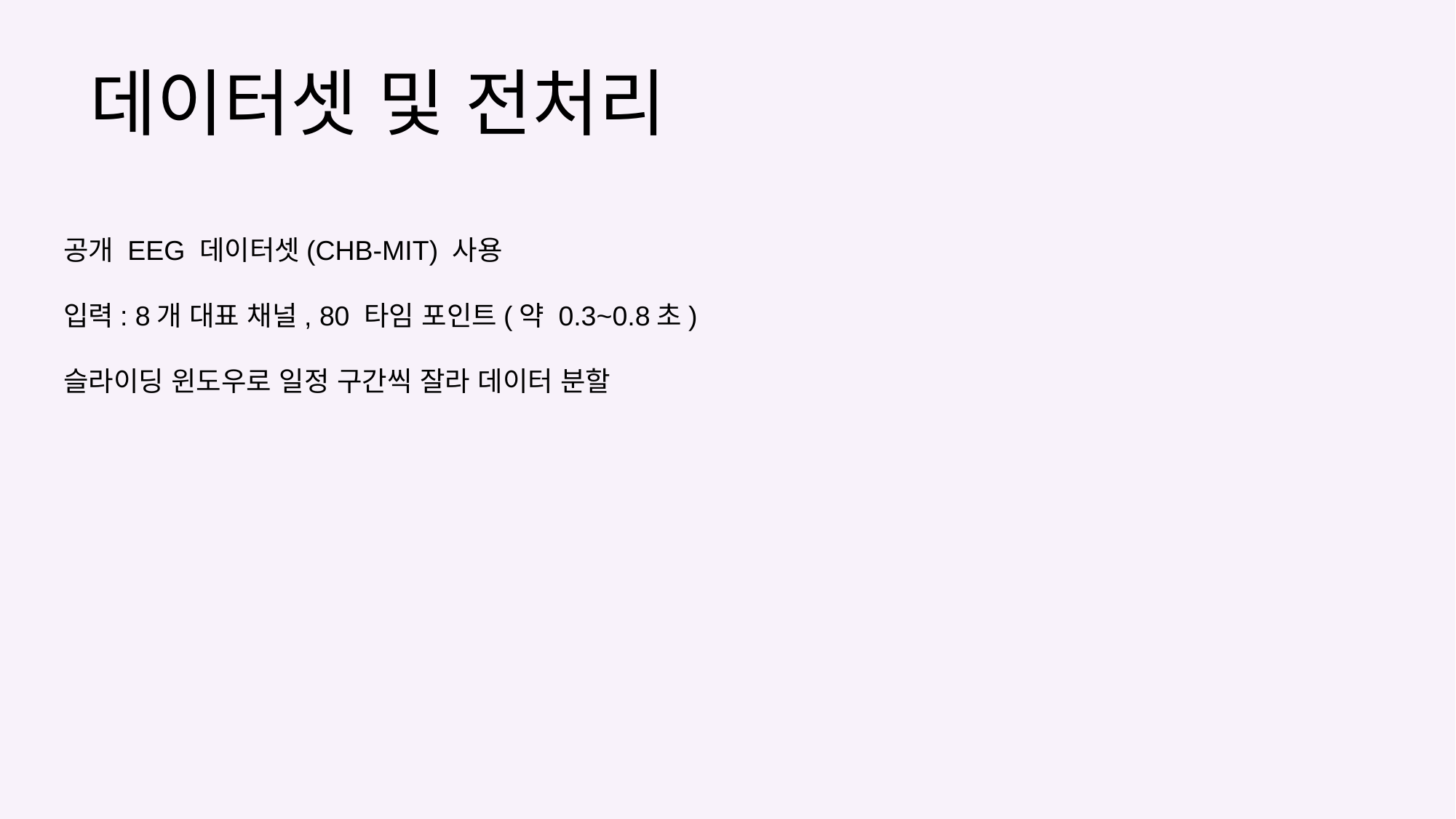

데이터셋 및 전처리
공개 EEG 데이터셋(CHB-MIT) 사용

입력: 8개 대표 채널, 80 타임 포인트(약 0.3~0.8초)

슬라이딩 윈도우로 일정 구간씩 잘라 데이터 분할